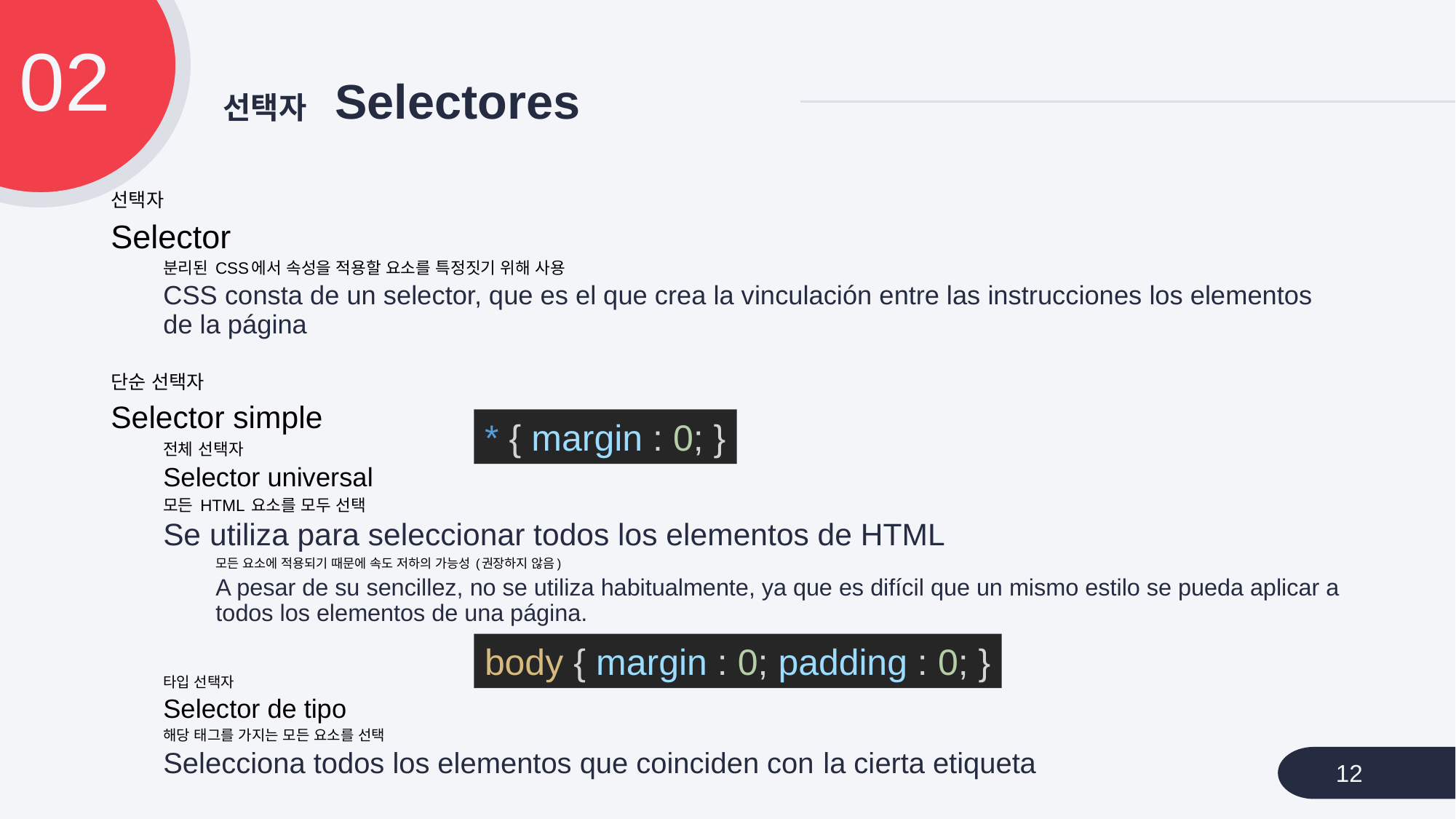

02
# 선택자 Selectores
선택자
Selector
분리된 CSS에서 속성을 적용할 요소를 특정짓기 위해 사용
CSS consta de un selector, que es el que crea la vinculación entre las instrucciones los elementos de la página

단순 선택자
Selector simple
전체 선택자
Selector universal
모든 HTML 요소를 모두 선택
Se utiliza para seleccionar todos los elementos de HTML
모든 요소에 적용되기 때문에 속도 저하의 가능성 (권장하지 않음)
A pesar de su sencillez, no se utiliza habitualmente, ya que es difícil que un mismo estilo se pueda aplicar a todos los elementos de una página.

타입 선택자
Selector de tipo
해당 태그를 가지는 모든 요소를 선택
Selecciona todos los elementos que coinciden con la cierta etiqueta

* { margin : 0; }
body { margin : 0; padding : 0; }
12